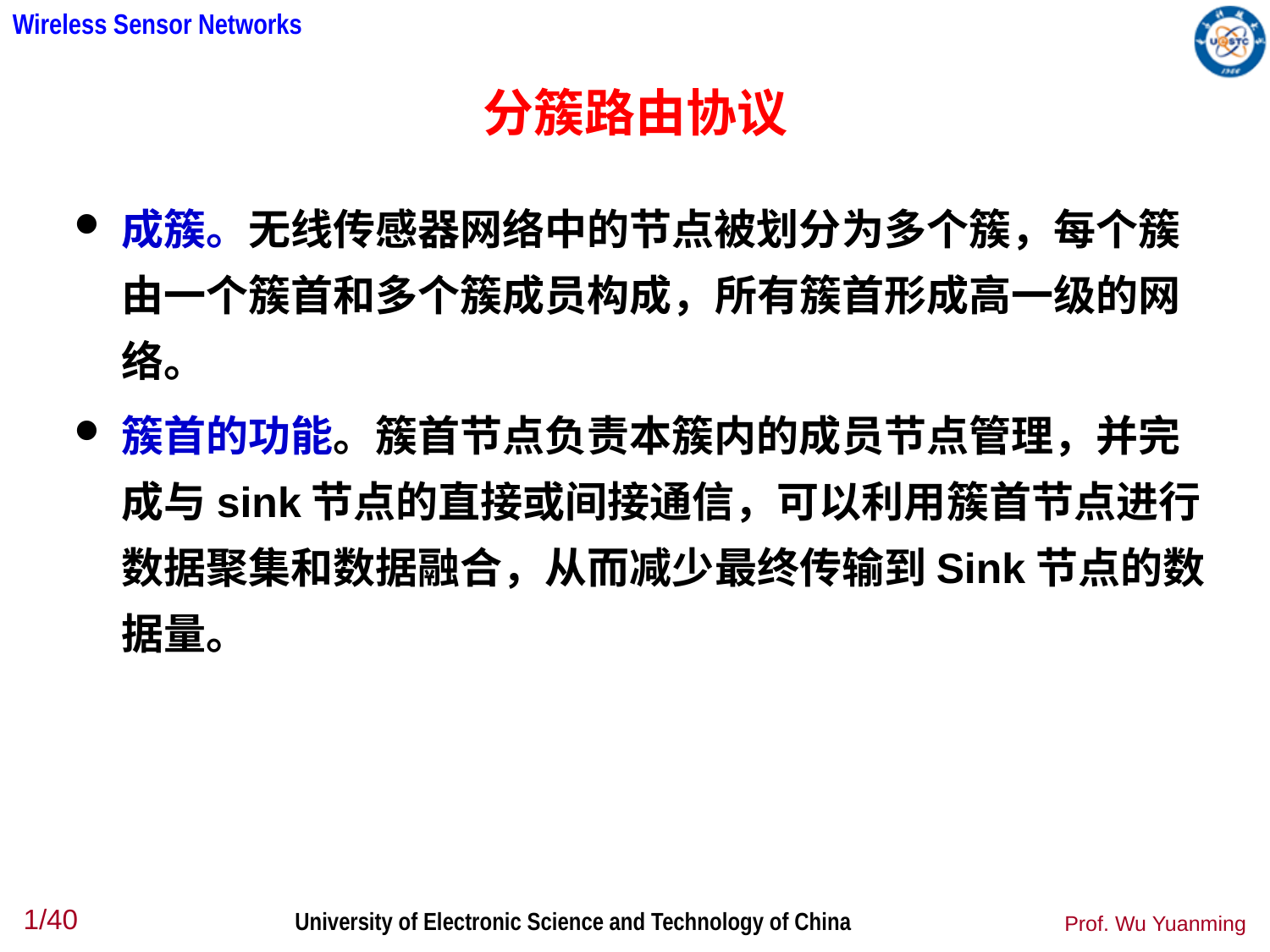

# 分簇路由协议
成簇。无线传感器网络中的节点被划分为多个簇，每个簇由一个簇首和多个簇成员构成，所有簇首形成高一级的网络。
簇首的功能。簇首节点负责本簇内的成员节点管理，并完成与sink节点的直接或间接通信，可以利用簇首节点进行数据聚集和数据融合，从而减少最终传输到Sink节点的数据量。
1/40
Prof. Wu Yuanming